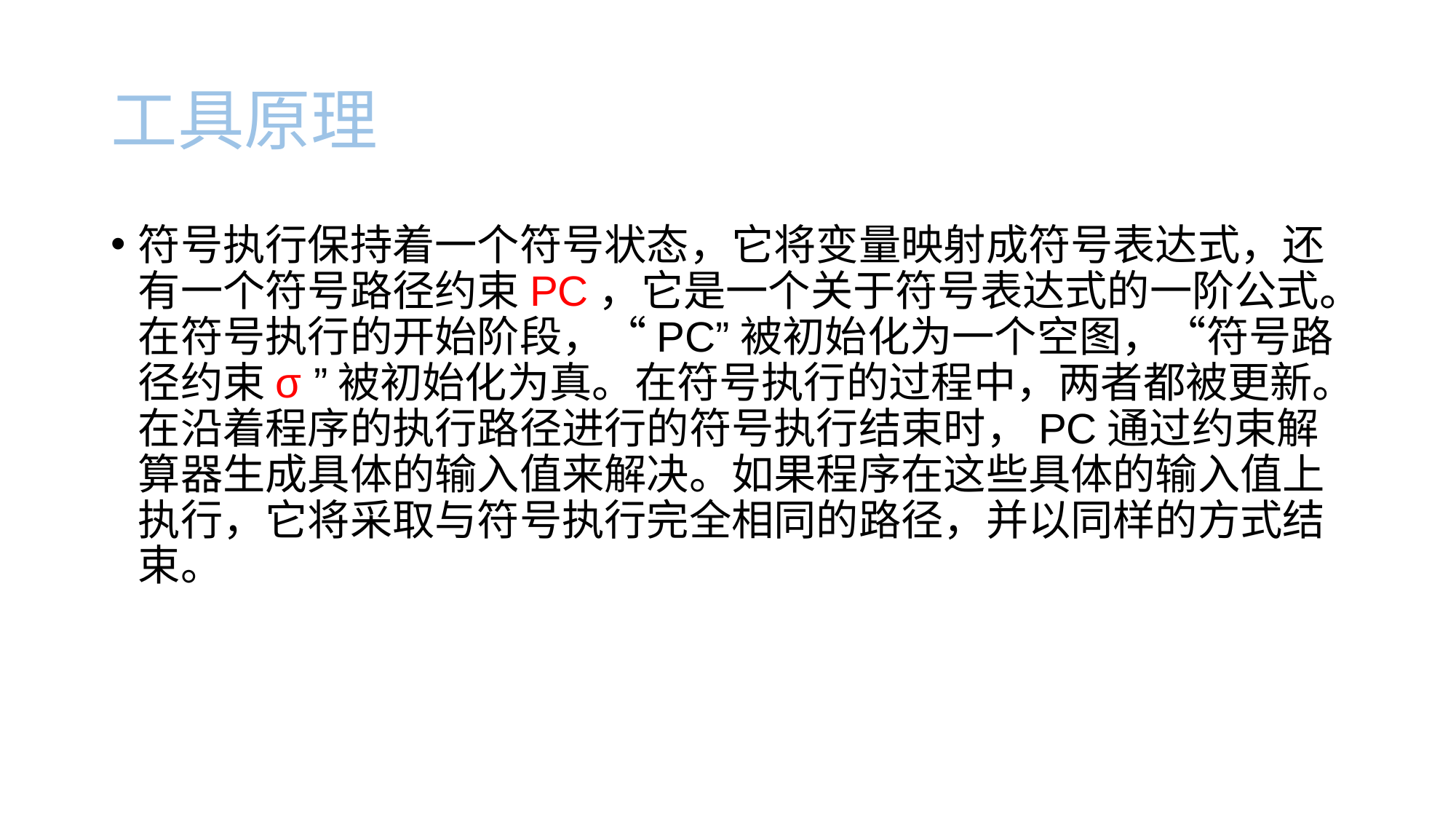

# 工具原理
符号执行保持着一个符号状态，它将变量映射成符号表达式，还有一个符号路径约束PC，它是一个关于符号表达式的一阶公式。在符号执行的开始阶段，“PC”被初始化为一个空图，“符号路径约束σ ”被初始化为真。在符号执行的过程中，两者都被更新。在沿着程序的执行路径进行的符号执行结束时，PC通过约束解算器生成具体的输入值来解决。如果程序在这些具体的输入值上执行，它将采取与符号执行完全相同的路径，并以同样的方式结束。